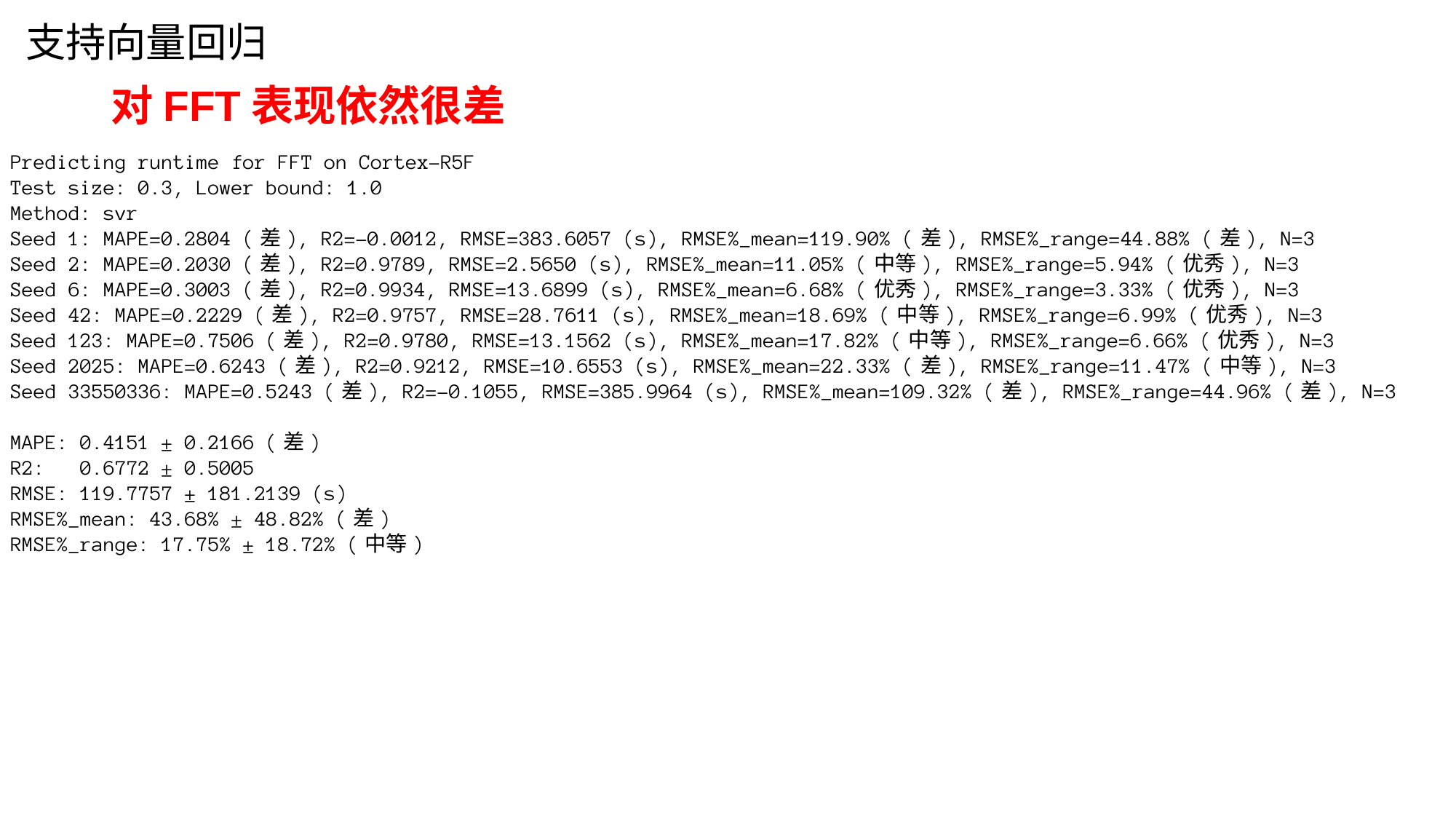

支持向量回归
# 对FFT表现依然很差
Predicting runtime for FFT on Cortex-R5F
Test size: 0.3, Lower bound: 1.0
Method: svr
Seed 1: MAPE=0.2804 (差), R2=-0.0012, RMSE=383.6057 (s), RMSE%_mean=119.90% (差), RMSE%_range=44.88% (差), N=3
Seed 2: MAPE=0.2030 (差), R2=0.9789, RMSE=2.5650 (s), RMSE%_mean=11.05% (中等), RMSE%_range=5.94% (优秀), N=3
Seed 6: MAPE=0.3003 (差), R2=0.9934, RMSE=13.6899 (s), RMSE%_mean=6.68% (优秀), RMSE%_range=3.33% (优秀), N=3
Seed 42: MAPE=0.2229 (差), R2=0.9757, RMSE=28.7611 (s), RMSE%_mean=18.69% (中等), RMSE%_range=6.99% (优秀), N=3
Seed 123: MAPE=0.7506 (差), R2=0.9780, RMSE=13.1562 (s), RMSE%_mean=17.82% (中等), RMSE%_range=6.66% (优秀), N=3
Seed 2025: MAPE=0.6243 (差), R2=0.9212, RMSE=10.6553 (s), RMSE%_mean=22.33% (差), RMSE%_range=11.47% (中等), N=3
Seed 33550336: MAPE=0.5243 (差), R2=-0.1055, RMSE=385.9964 (s), RMSE%_mean=109.32% (差), RMSE%_range=44.96% (差), N=3

MAPE: 0.4151 ± 0.2166 (差)
R2:   0.6772 ± 0.5005
RMSE: 119.7757 ± 181.2139 (s)
RMSE%_mean: 43.68% ± 48.82% (差)
RMSE%_range: 17.75% ± 18.72% (中等)